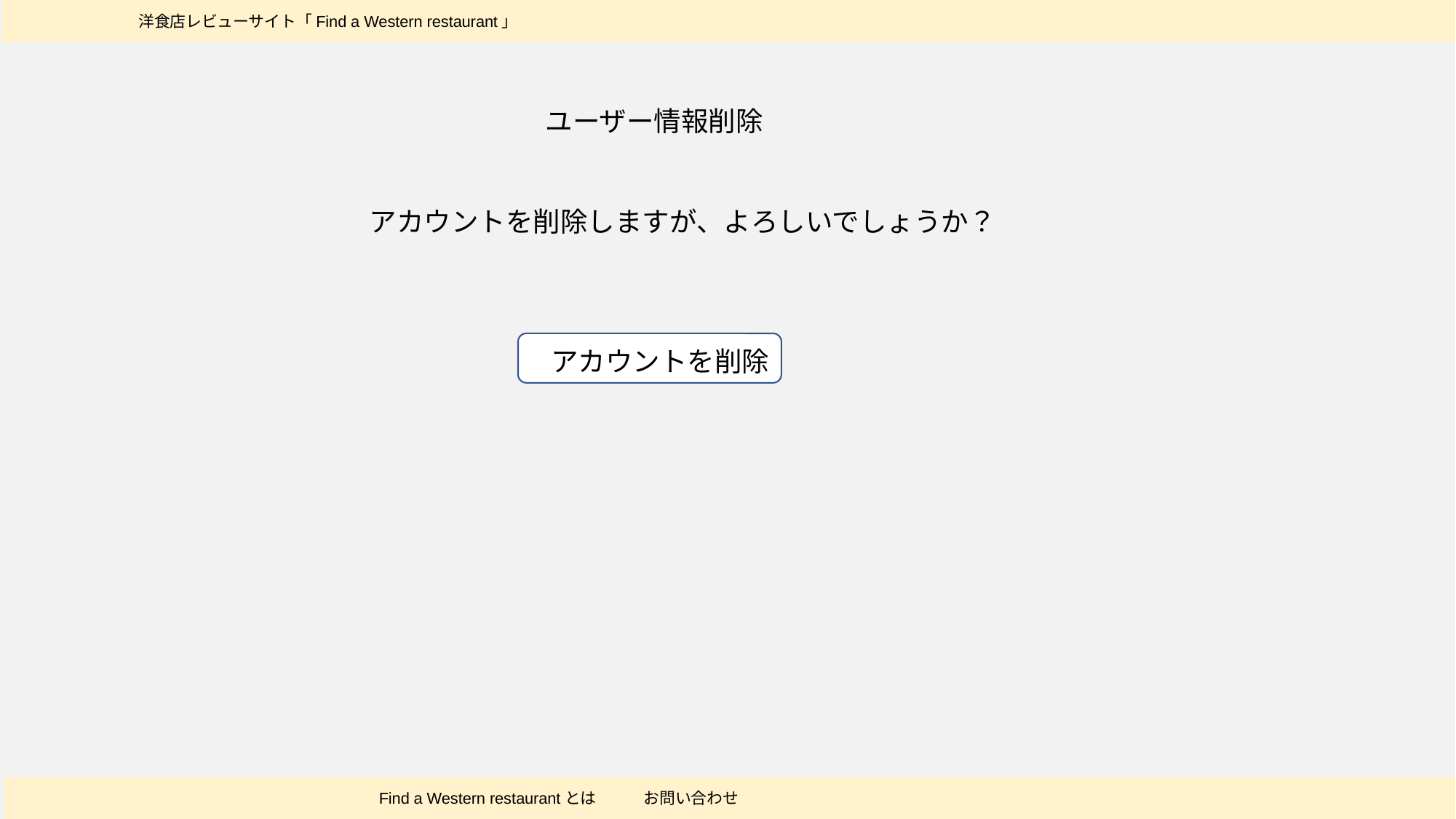

洋食店レビューサイト「Find a Western restaurant」
ユーザー情報削除
アカウントを削除しますが、よろしいでしょうか？

アカウントを削除

Find a Western restaurantとは
お問い合わせ